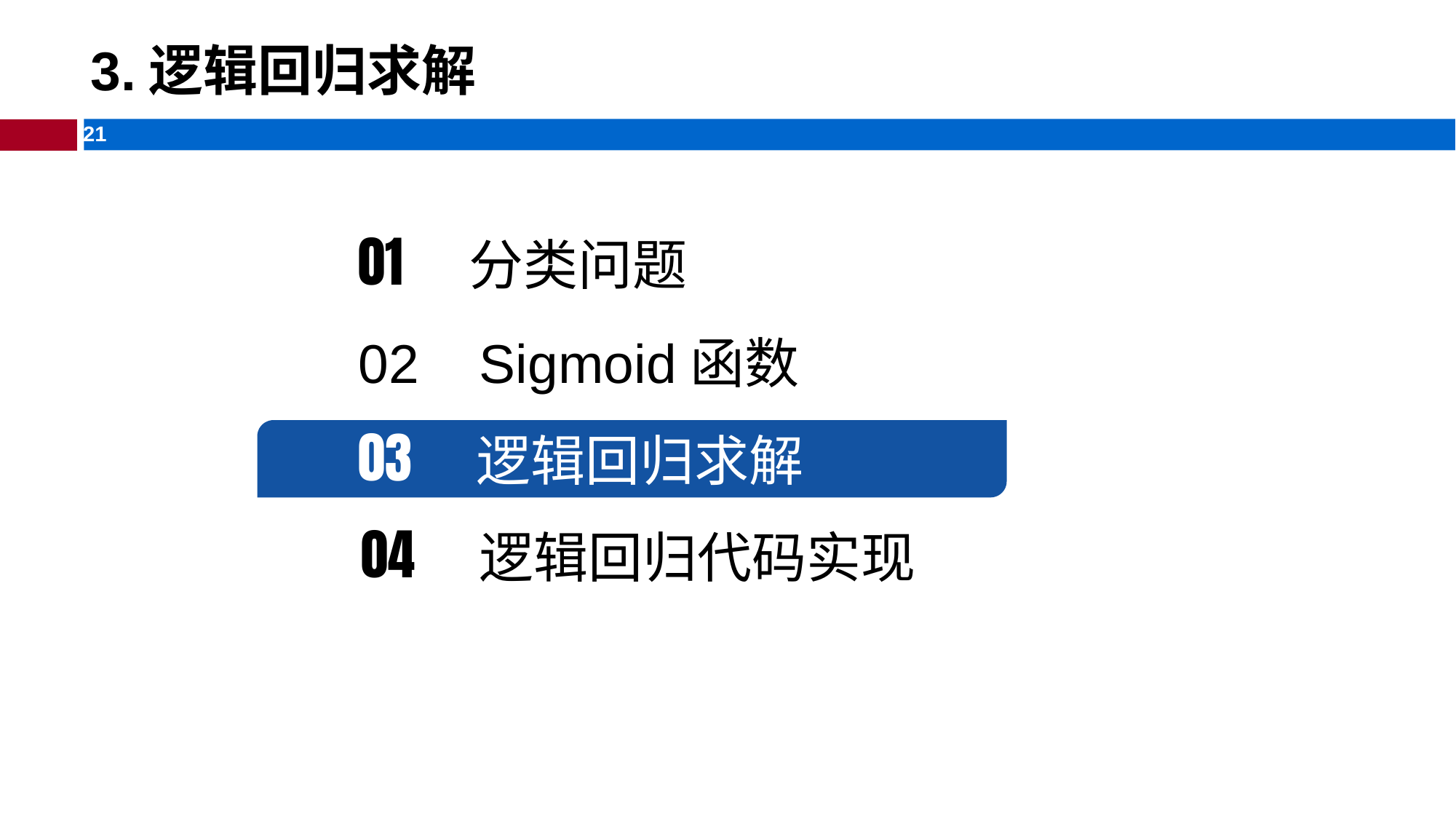

# 3.逻辑回归求解
01    分类问题
02    Sigmoid函数

03    逻辑回归求解
04    逻辑回归代码实现